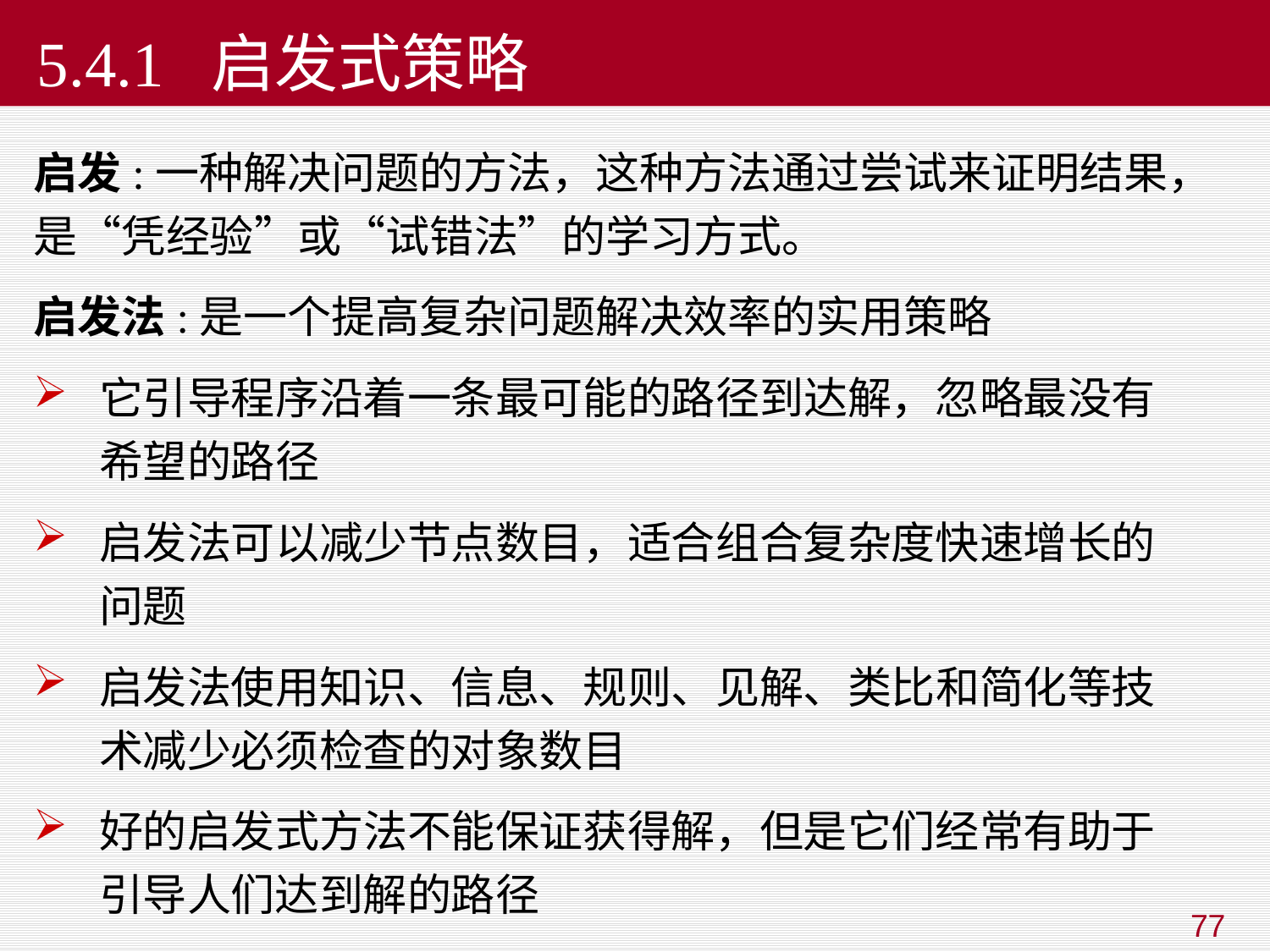

# 5.4.1  启发式策略
启发:一种解决问题的方法，这种方法通过尝试来证明结果，是“凭经验”或“试错法”的学习方式。
启发法:是一个提高复杂问题解决效率的实用策略
它引导程序沿着一条最可能的路径到达解，忽略最没有希望的路径
启发法可以减少节点数目，适合组合复杂度快速增长的问题
启发法使用知识、信息、规则、见解、类比和简化等技术减少必须检查的对象数目
好的启发式方法不能保证获得解，但是它们经常有助于引导人们达到解的路径
77